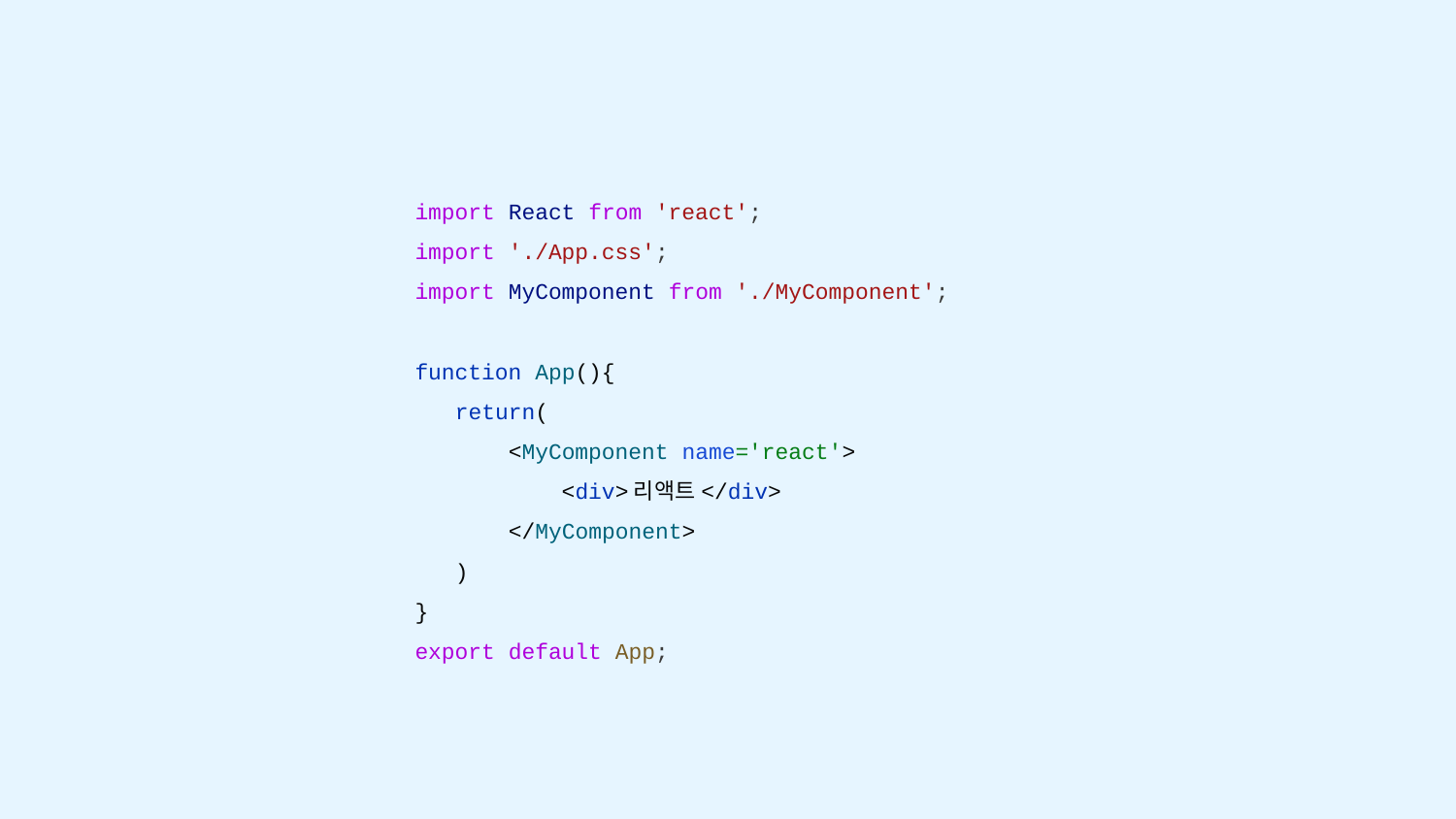

import React from 'react';
import './App.css';
import MyComponent from './MyComponent';

function App(){
   return(
       <MyComponent name='react'>
           <div>리액트</div>
       </MyComponent>
   )
}
export default App;